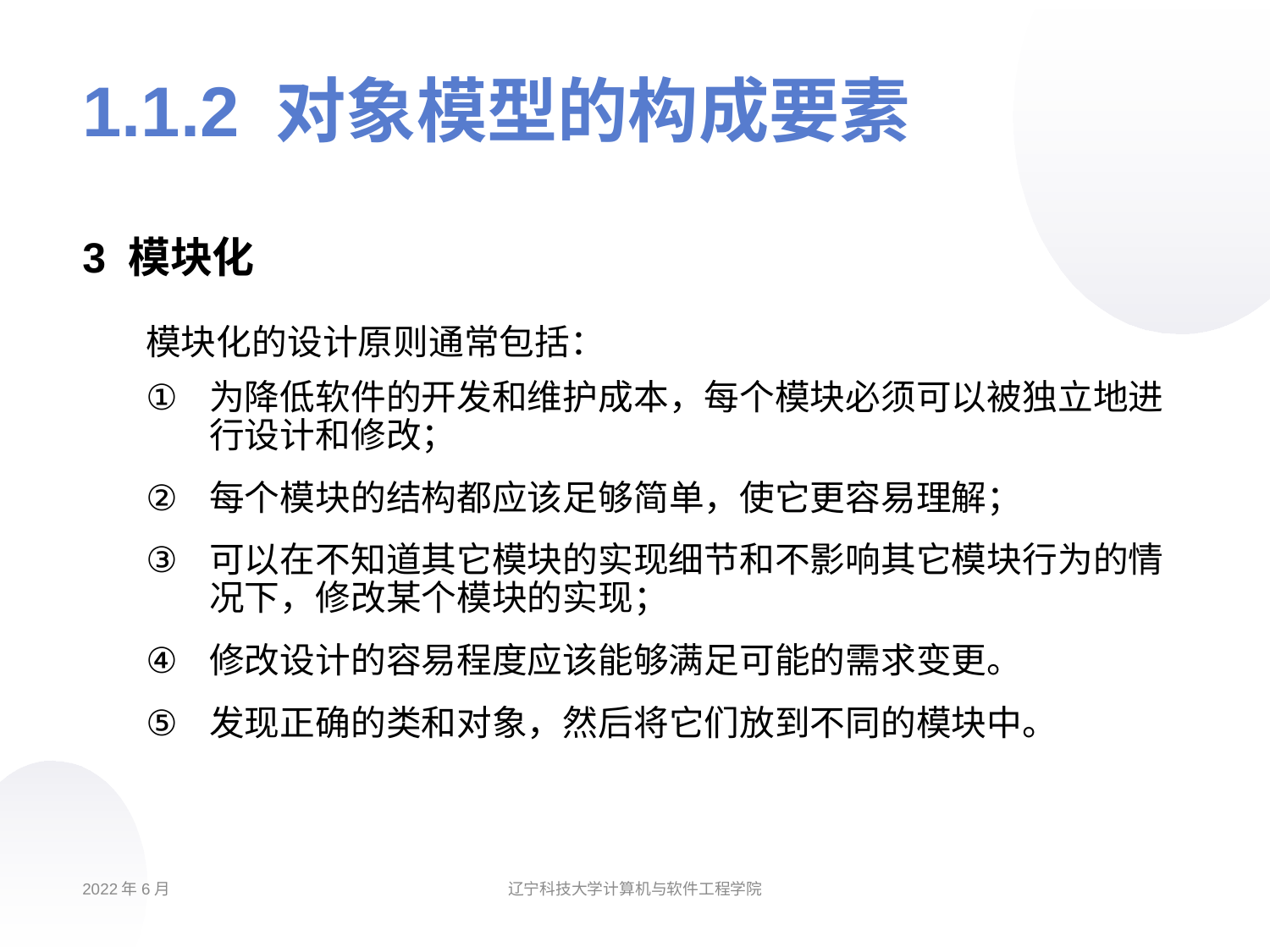

# 1.1.2 对象模型的构成要素
3 模块化
模块化的设计原则通常包括：
为降低软件的开发和维护成本，每个模块必须可以被独立地进行设计和修改；
每个模块的结构都应该足够简单，使它更容易理解；
可以在不知道其它模块的实现细节和不影响其它模块行为的情况下，修改某个模块的实现；
修改设计的容易程度应该能够满足可能的需求变更。
发现正确的类和对象，然后将它们放到不同的模块中。

2022年6月
辽宁科技大学计算机与软件工程学院
41